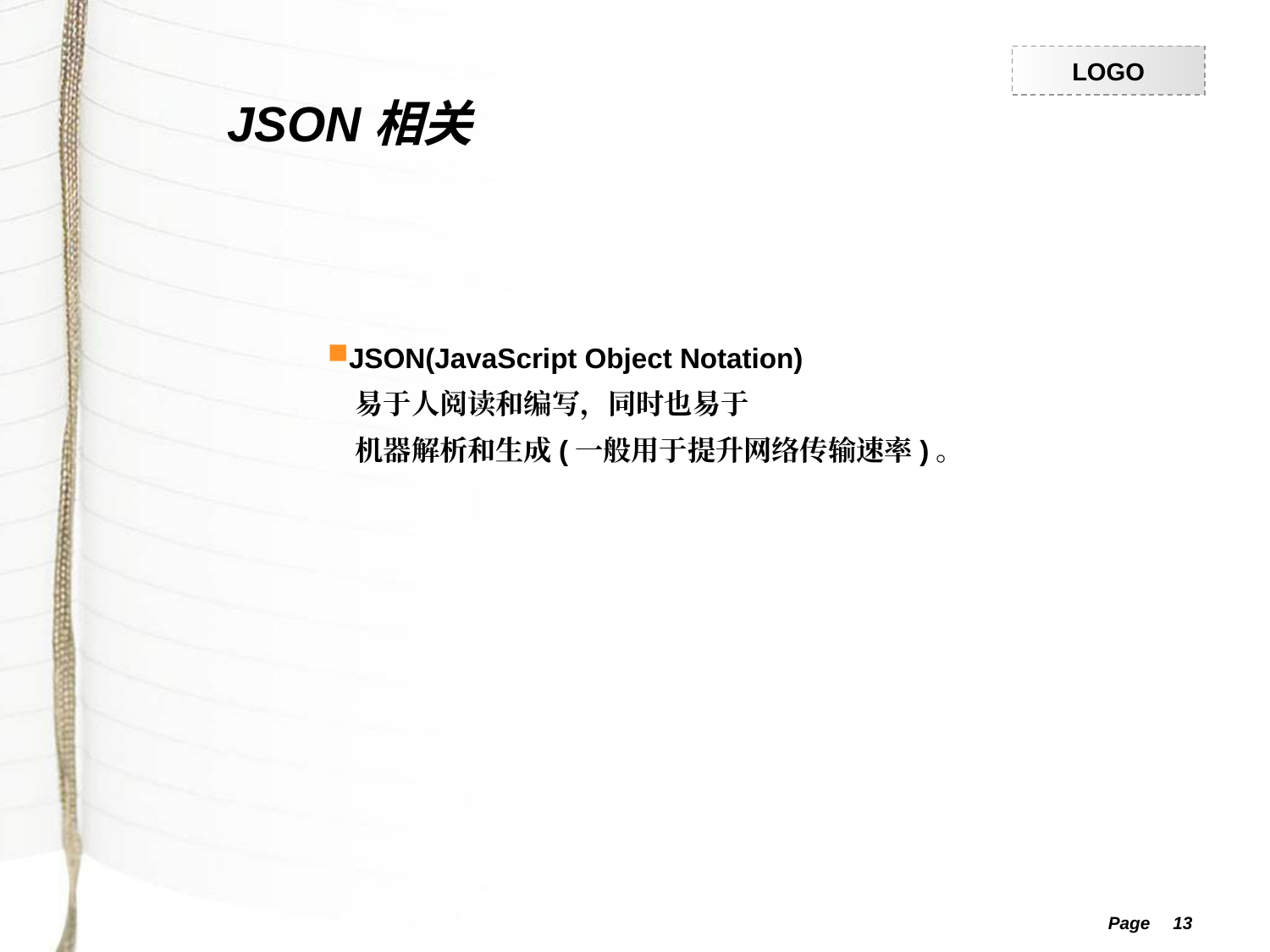

JSON相关
# JSON(JavaScript Object Notation)
   易于人阅读和编写，同时也易于
   机器解析和生成(一般用于提升网络传输速率)。